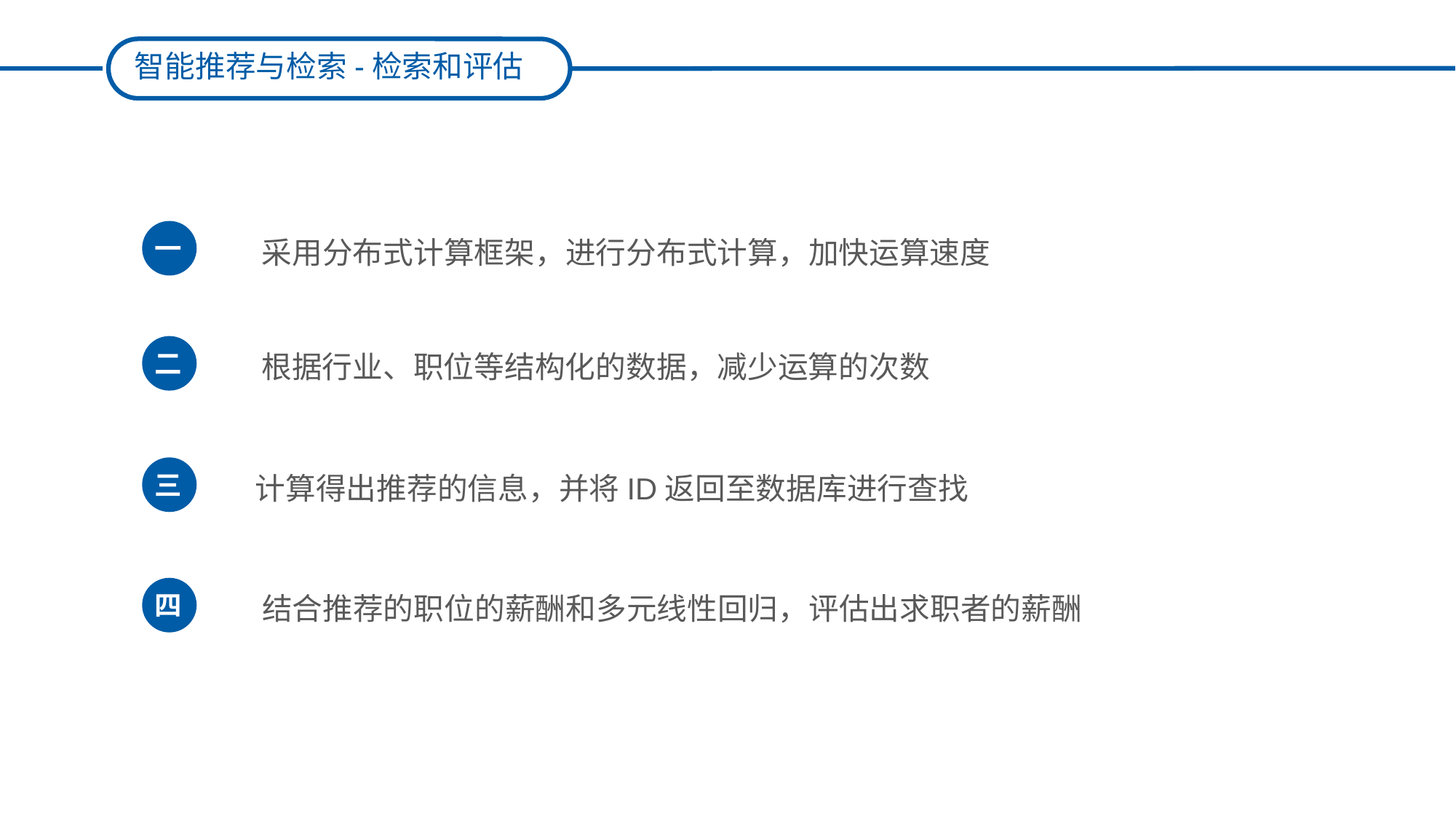

智能推荐与检索-检索和评估

一
采用分布式计算框架，进行分布式计算，加快运算速度

二
根据行业、职位等结构化的数据，减少运算的次数

三
计算得出推荐的信息，并将ID返回至数据库进行查找

四
结合推荐的职位的薪酬和多元线性回归，评估出求职者的薪酬